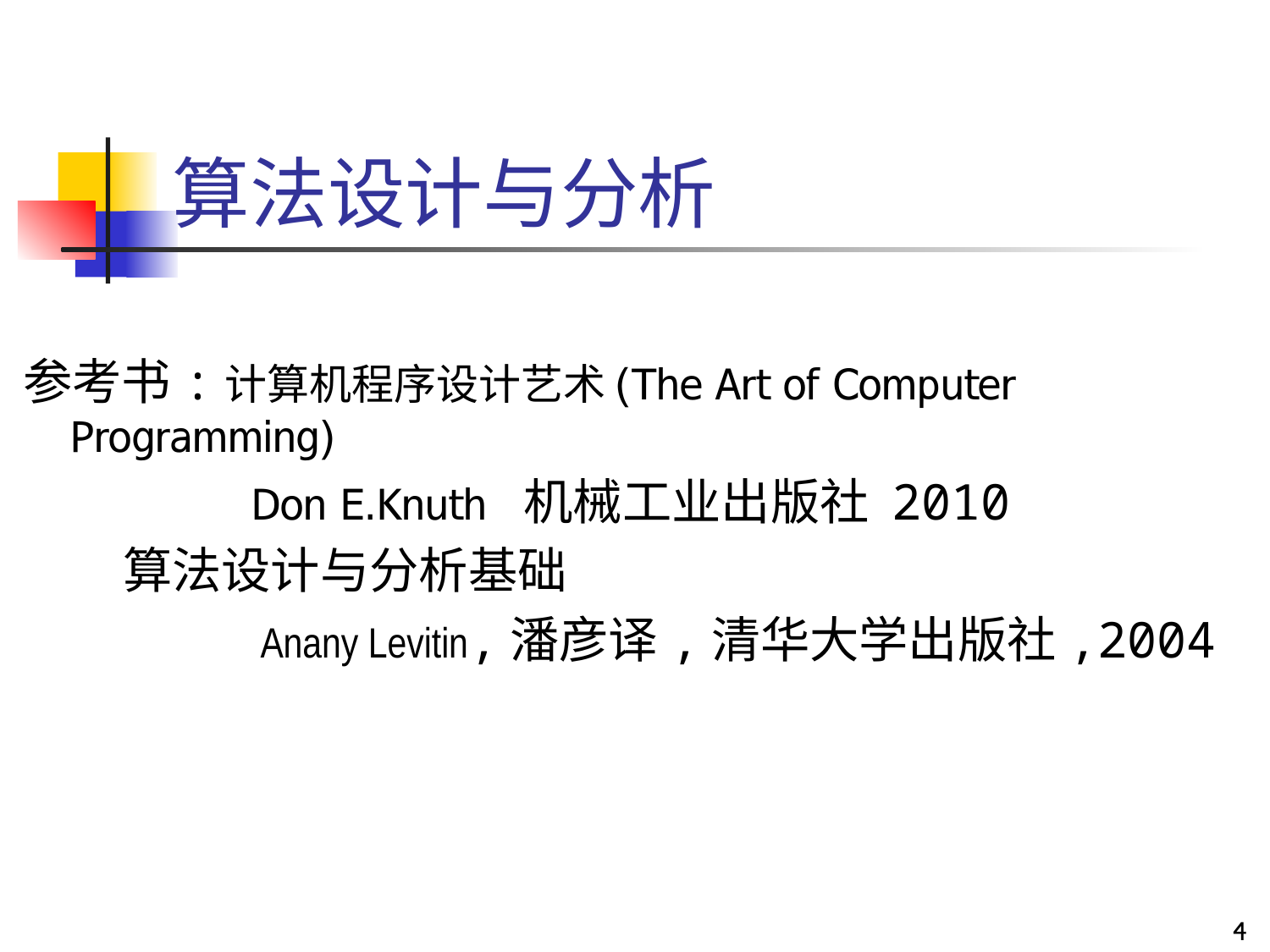

# 算法设计与分析

参考书:计算机程序设计艺术(The Art of Computer Programming)
         Don E.Knuth  机械工业出版社 2010
        算法设计与分析基础
        Anany Levitin,潘彦译,清华大学出版社,2004

4